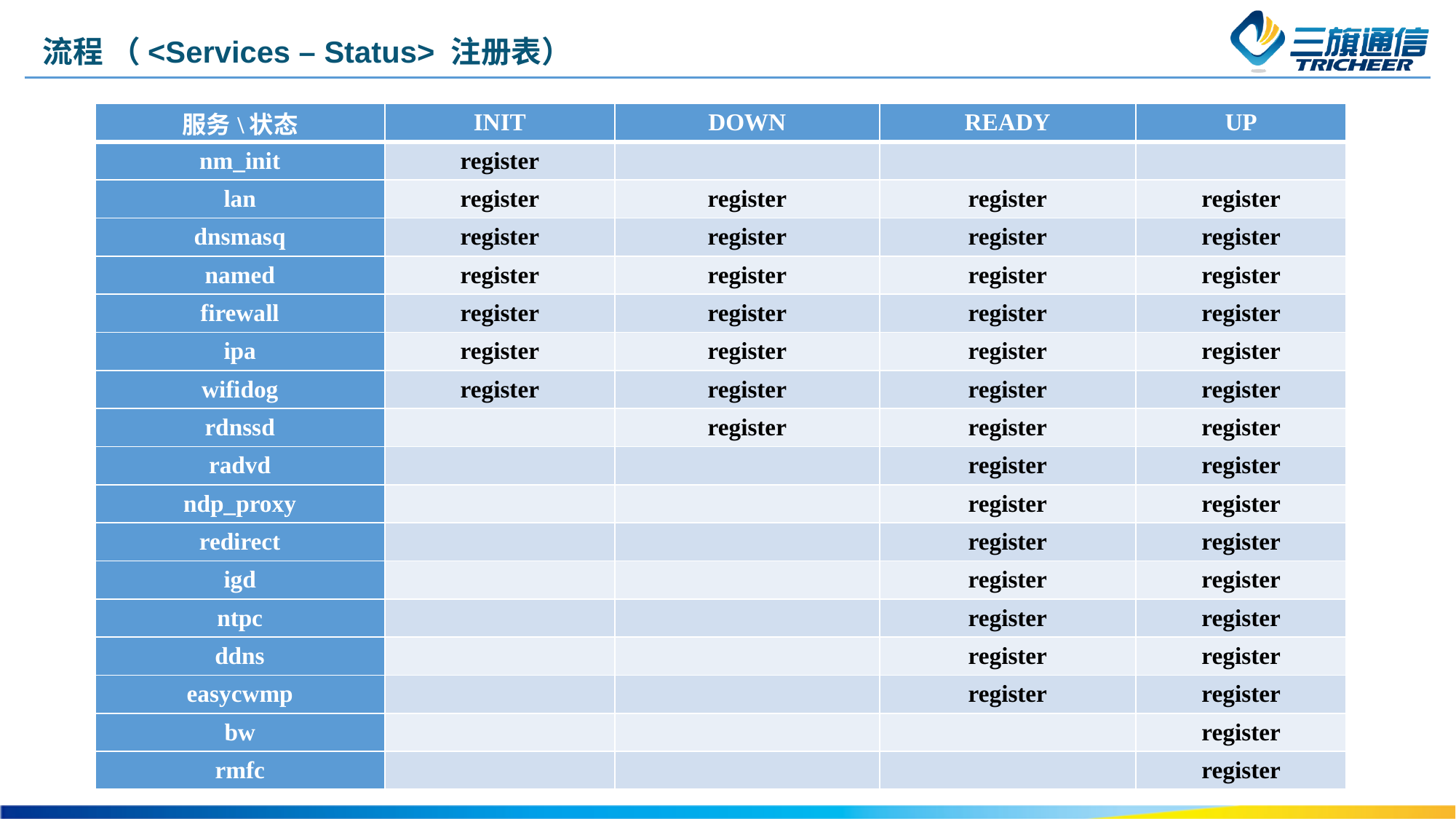

流程 （<Services – Status> 注册表）
| 服务\状态 | INIT | DOWN | READY | UP |
| --- | --- | --- | --- | --- |
| nm\_init | register |  |  |  |
| lan | register | register | register | register |
| dnsmasq | register | register | register | register |
| named | register | register | register | register |
| firewall | register | register | register | register |
| ipa | register | register | register | register |
| wifidog | register | register | register | register |
| rdnssd |  | register | register | register |
| radvd |  |  | register | register |
| ndp\_proxy |  |  | register | register |
| redirect |  |  | register | register |
| igd |  |  | register | register |
| ntpc |  |  | register | register |
| ddns |  |  | register | register |
| easycwmp |  |  | register | register |
| bw |  |  |  | register |
| rmfc |  |  |  | register |